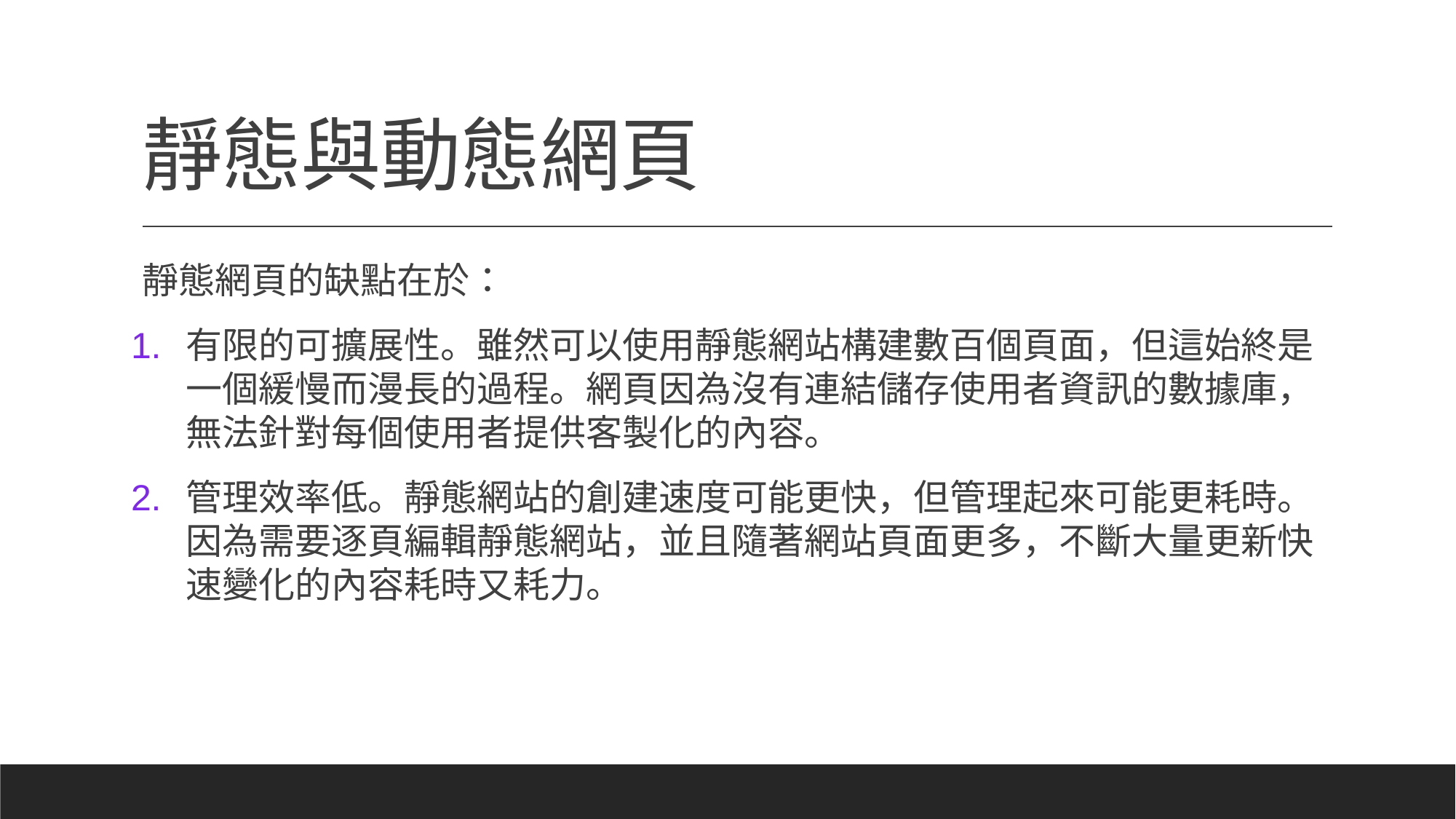

# 靜態與動態網頁
靜態網頁的缺點在於：
有限的可擴展性。雖然可以使用靜態網站構建數百個頁面，但這始終是一個緩慢而漫長的過程。網頁因為沒有連結儲存使用者資訊的數據庫，無法針對每個使用者提供客製化的內容。
管理效率低。靜態網站的創建速度可能更快，但管理起來可能更耗時。 因為需要逐頁編輯靜態網站，並且隨著網站頁面更多，不斷大量更新快速變化的內容耗時又耗力。